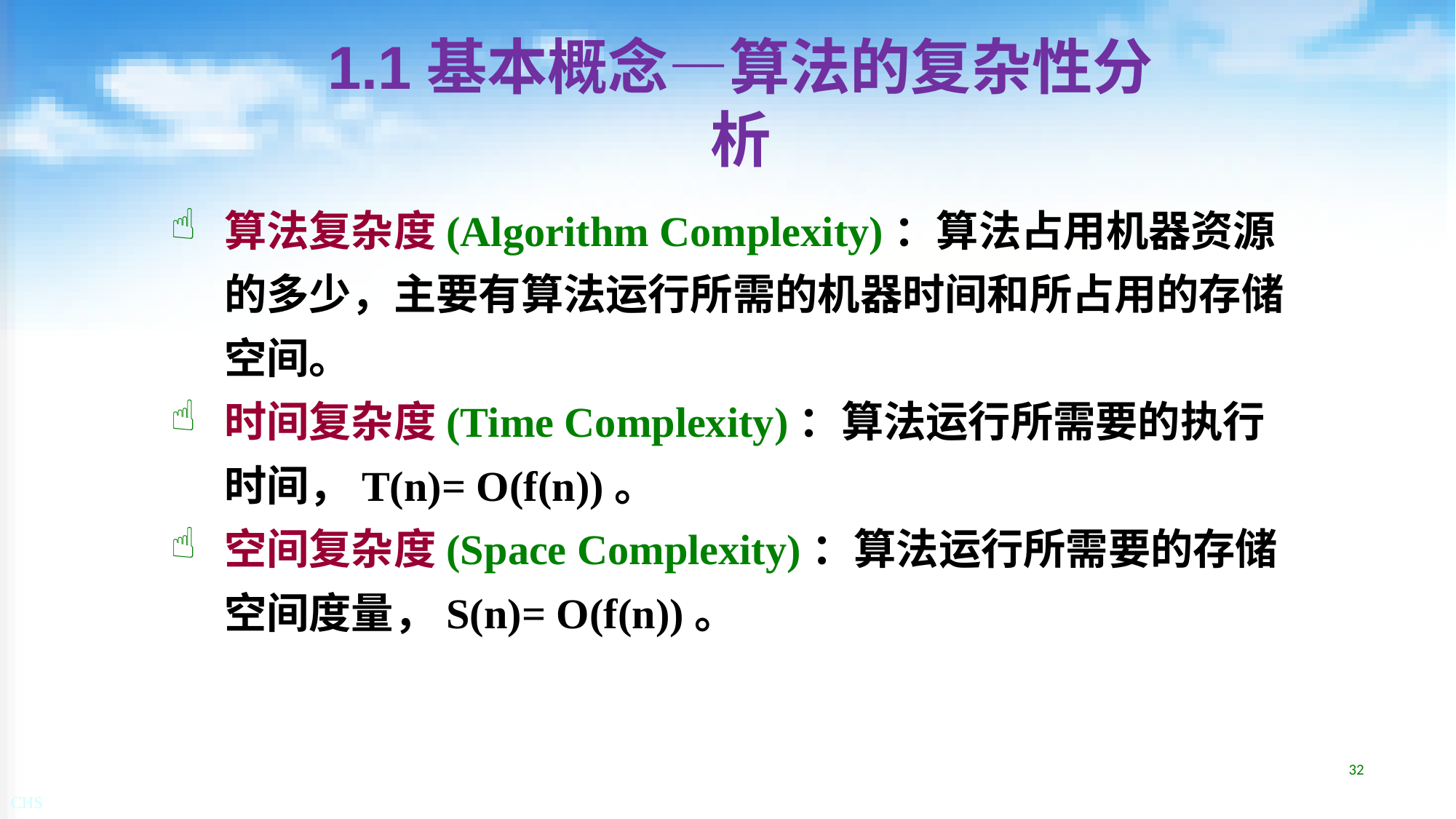

# 1.1基本概念—算法的复杂性分析
算法复杂度(Algorithm Complexity)：算法占用机器资源的多少，主要有算法运行所需的机器时间和所占用的存储空间。
时间复杂度(Time Complexity)：算法运行所需要的执行时间，T(n)= O(f(n))。
空间复杂度(Space Complexity)：算法运行所需要的存储空间度量，S(n)= O(f(n))。
32